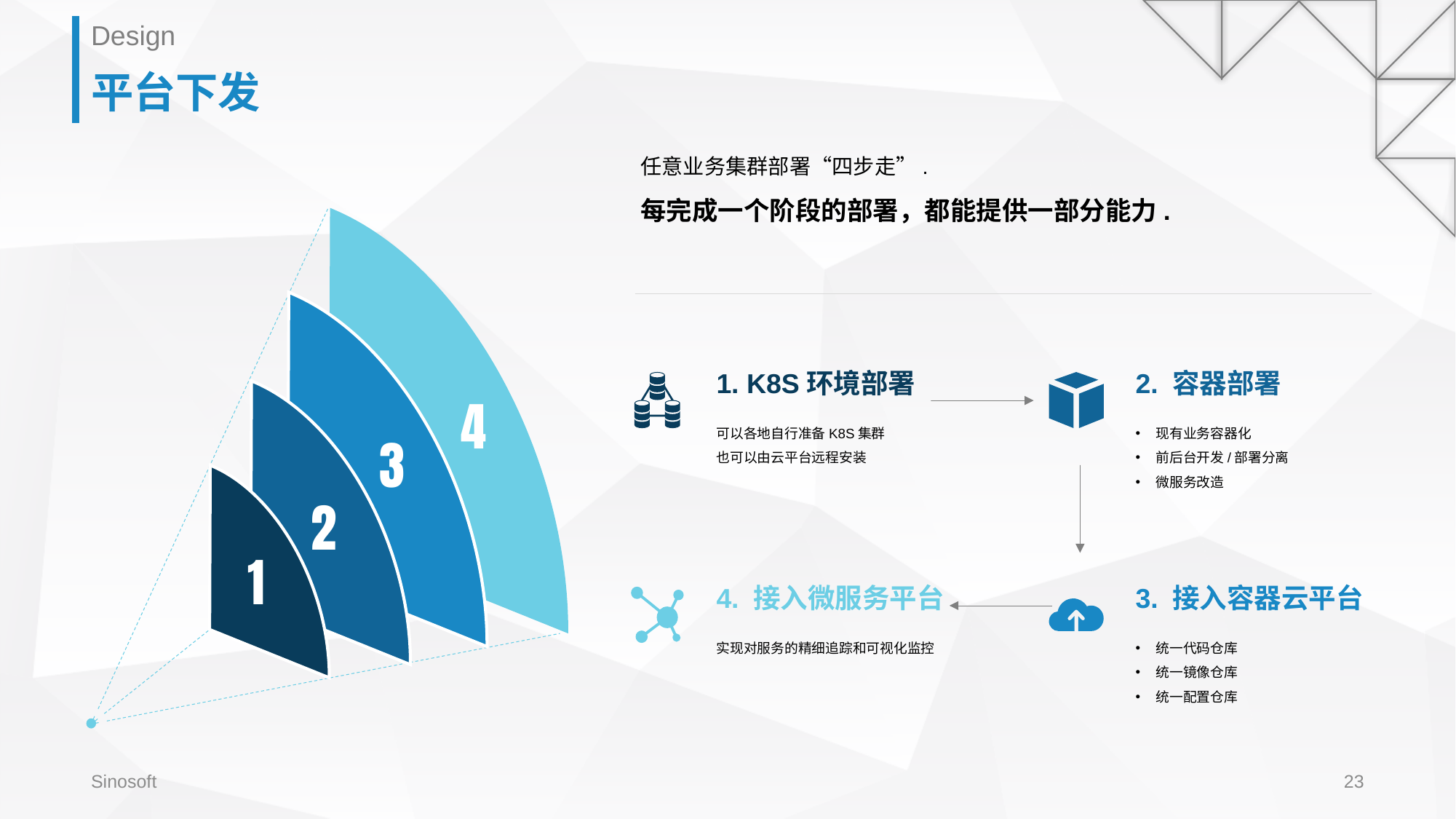

Design
# 平台下发
任意业务集群部署“四步走”.
每完成一个阶段的部署，都能提供一部分能力.

4
3

2

1

1. K8S环境部署

可以各地自行准备K8S集群
也可以由云平台远程安装
2. 容器部署

现有业务容器化
前后台开发/部署分离
微服务改造
4. 接入微服务平台

实现对服务的精细追踪和可视化监控
3. 接入容器云平台

统一代码仓库
统一镜像仓库
统一配置仓库
Sinosoft
23